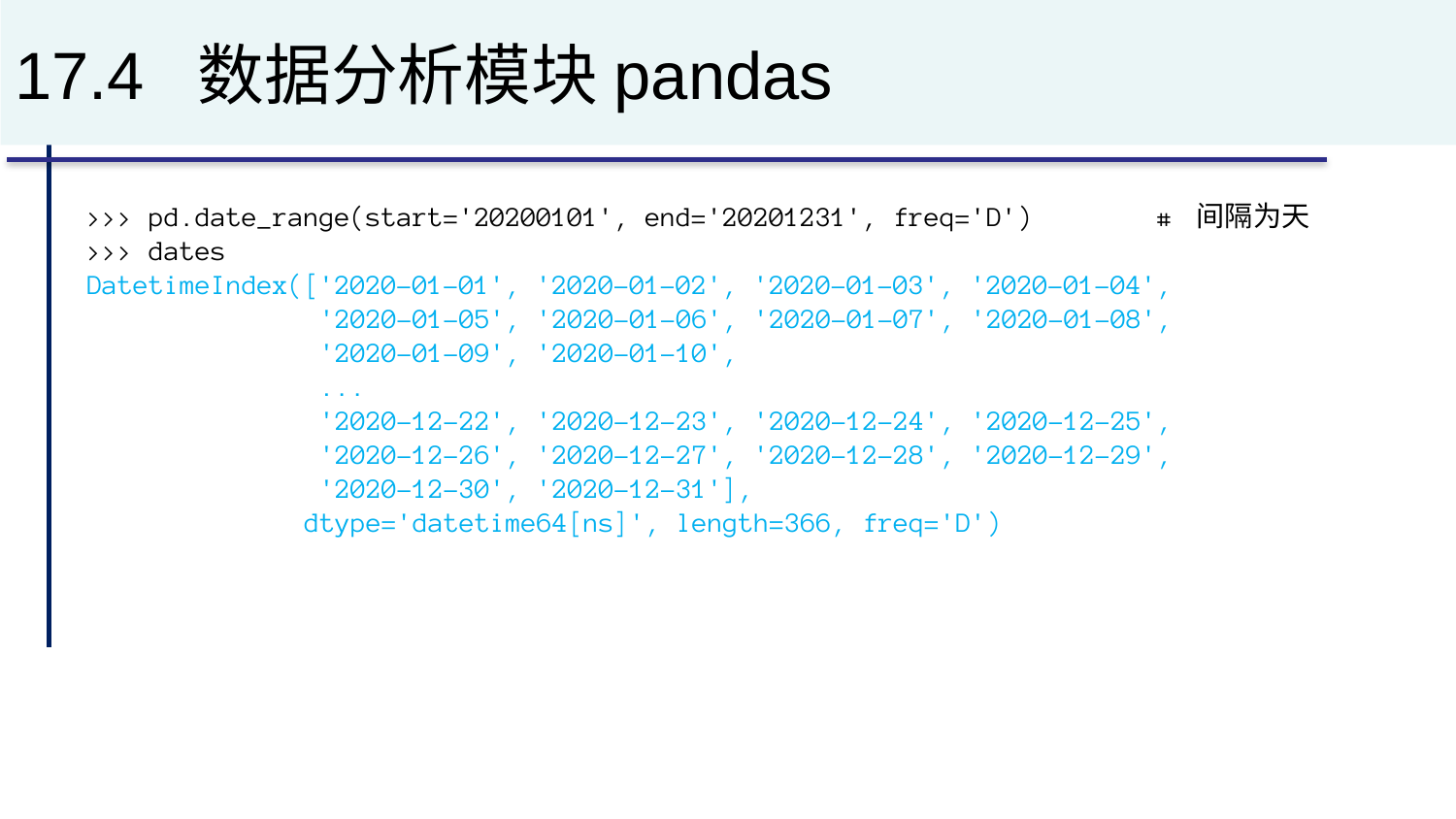

# 17.4  数据分析模块pandas
>>> pd.date_range(start='20200101', end='20201231', freq='D')        # 间隔为天
>>> dates
DatetimeIndex(['2020-01-01', '2020-01-02', '2020-01-03', '2020-01-04',
               '2020-01-05', '2020-01-06', '2020-01-07', '2020-01-08',
               '2020-01-09', '2020-01-10',
               ...
               '2020-12-22', '2020-12-23', '2020-12-24', '2020-12-25',
               '2020-12-26', '2020-12-27', '2020-12-28', '2020-12-29',
               '2020-12-30', '2020-12-31'],
              dtype='datetime64[ns]', length=366, freq='D')